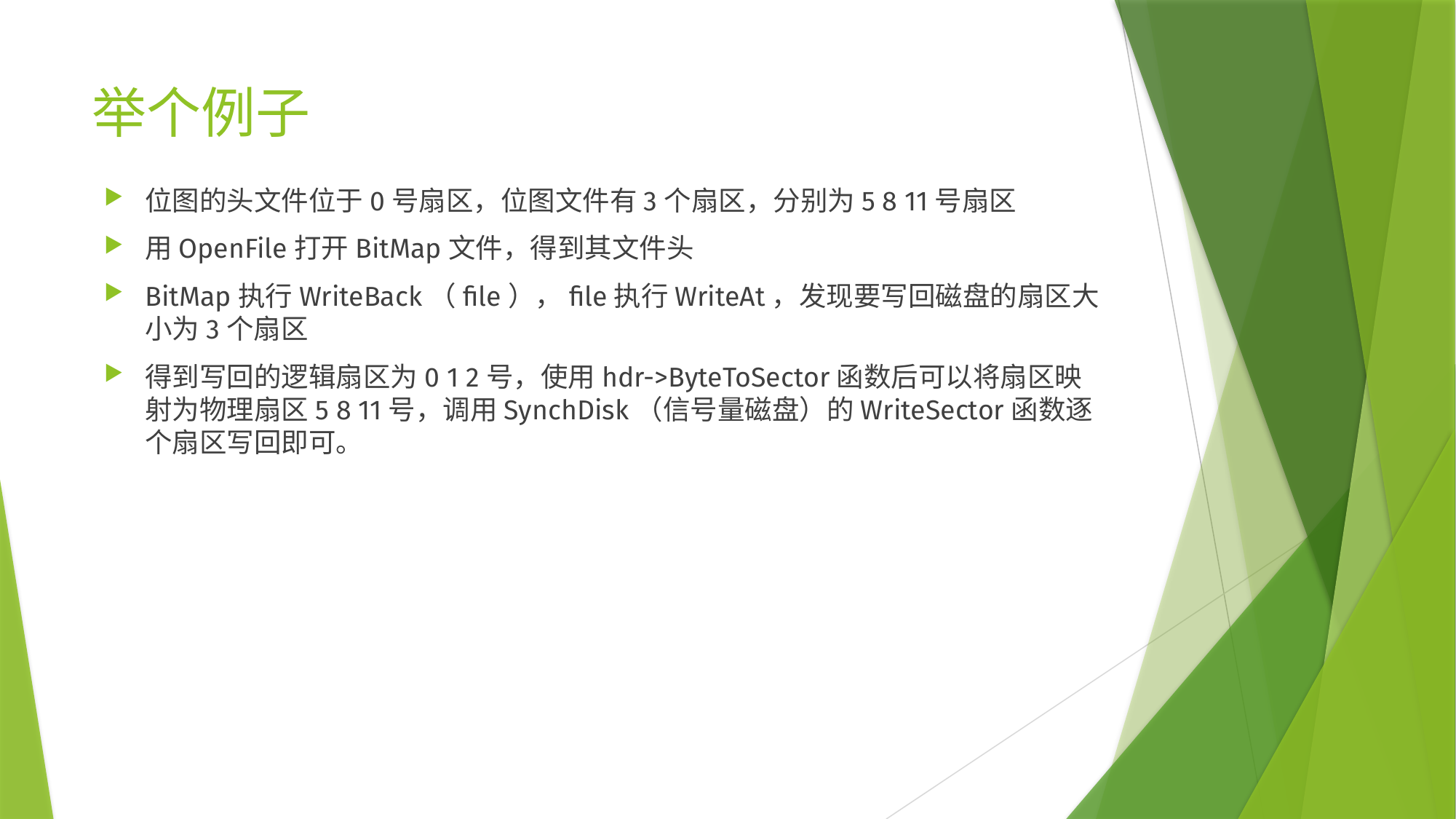

# 举个例子
位图的头文件位于0号扇区，位图文件有3个扇区，分别为5 8 11号扇区
用OpenFile打开BitMap文件，得到其文件头
BitMap执行WriteBack（file），file执行WriteAt，发现要写回磁盘的扇区大小为3个扇区
得到写回的逻辑扇区为0 1 2号，使用hdr->ByteToSector函数后可以将扇区映射为物理扇区5 8 11号，调用SynchDisk（信号量磁盘）的WriteSector函数逐个扇区写回即可。